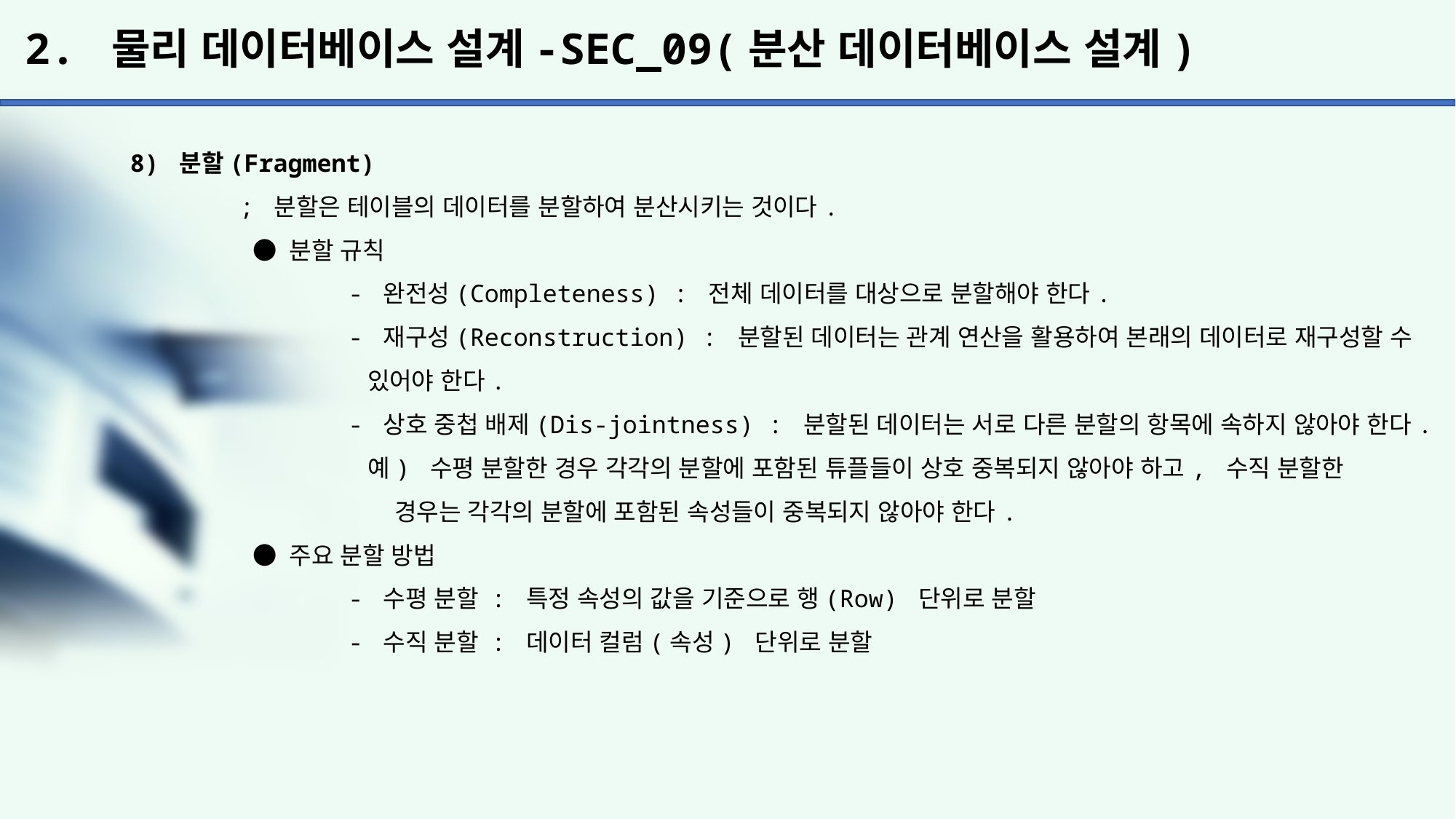

# 2. 물리 데이터베이스 설계-SEC_09(분산 데이터베이스 설계)
8) 분할(Fragment)
	; 분할은 테이블의 데이터를 분할하여 분산시키는 것이다.
	  ● 분할 규칙
		- 완전성(Completeness) : 전체 데이터를 대상으로 분할해야 한다.
		- 재구성(Reconstruction) : 분할된 데이터는 관계 연산을 활용하여 본래의 데이터로 재구성할 수
		  있어야 한다.
		- 상호 중첩 배제(Dis-jointness) : 분할된 데이터는 서로 다른 분할의 항목에 속하지 않아야 한다.
		  예) 수평 분할한 경우 각각의 분할에 포함된 튜플들이 상호 중복되지 않아야 하고, 수직 분할한
		      경우는 각각의 분할에 포함된 속성들이 중복되지 않아야 한다.
	  ● 주요 분할 방법
		- 수평 분할 : 특정 속성의 값을 기준으로 행(Row) 단위로 분할
		- 수직 분할 : 데이터 컬럼(속성) 단위로 분할